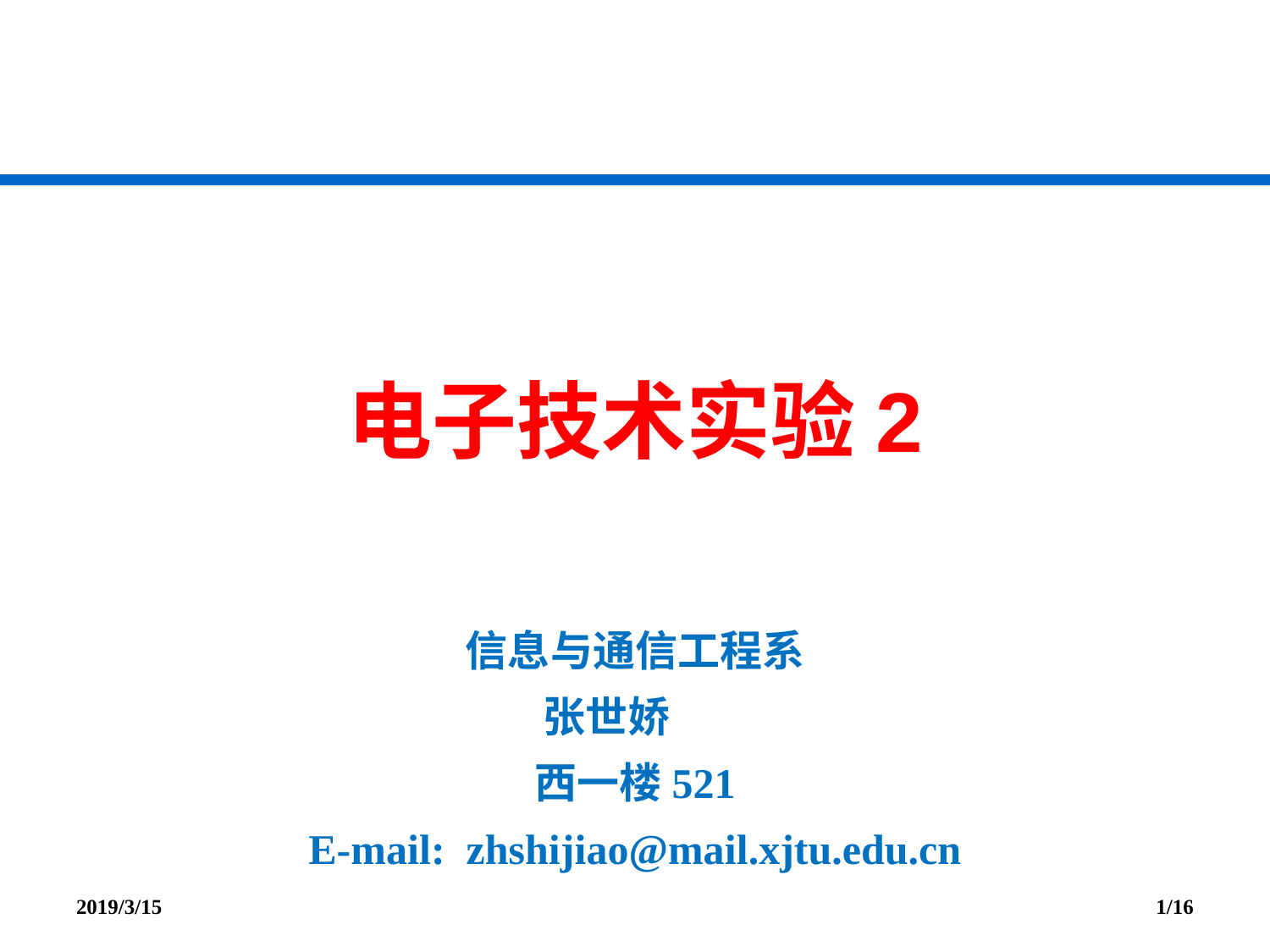

# 电子技术实验2
信息与通信工程系
张世娇
西一楼521
E-mail:  zhshijiao@mail.xjtu.edu.cn

2019/3/15
1/16